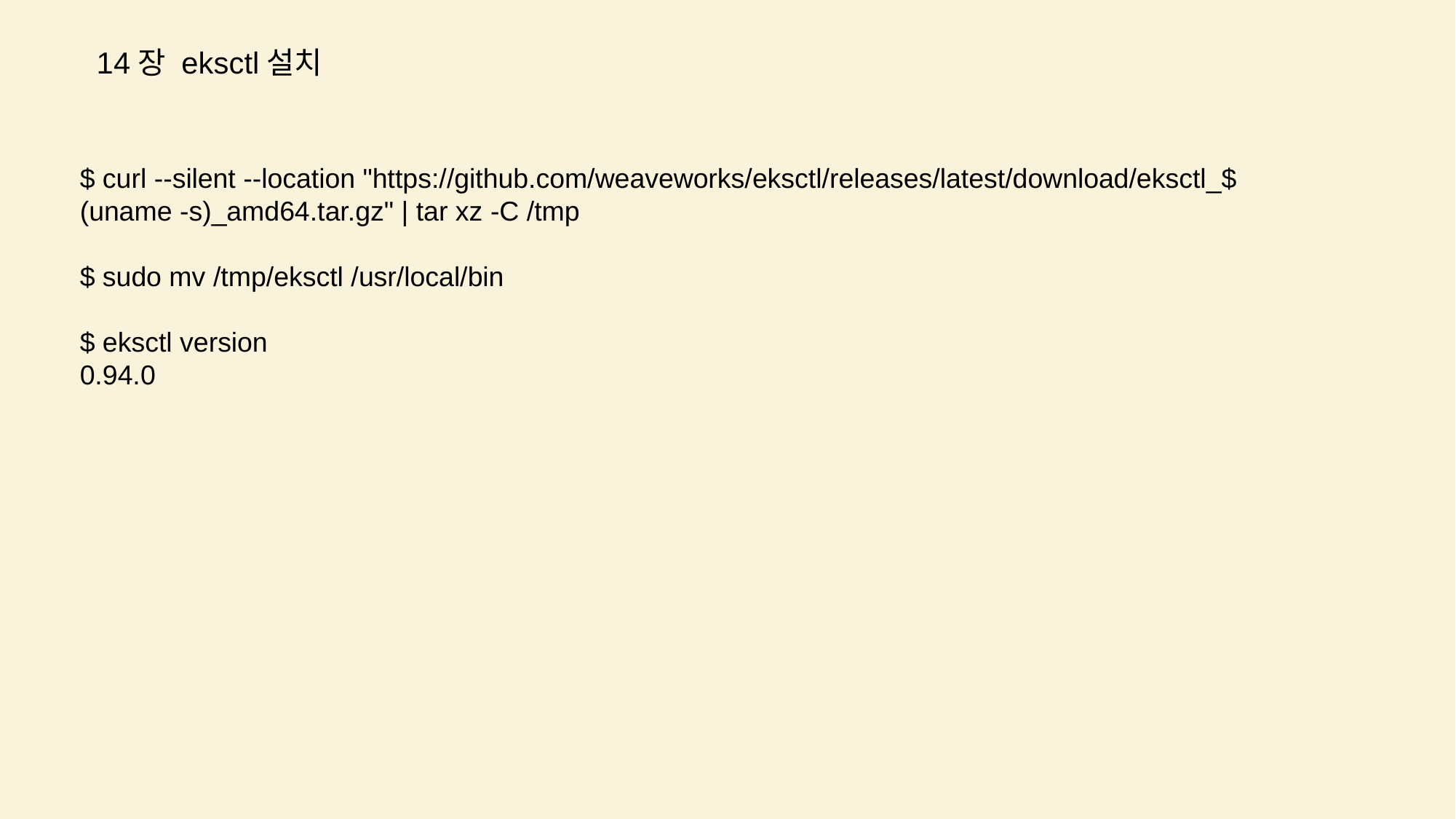

14장 eksctl설치
$ curl --silent --location "https://github.com/weaveworks/eksctl/releases/latest/download/eksctl_$(uname -s)_amd64.tar.gz" | tar xz -C /tmp

$ sudo mv /tmp/eksctl /usr/local/bin

$ eksctl version
0.94.0